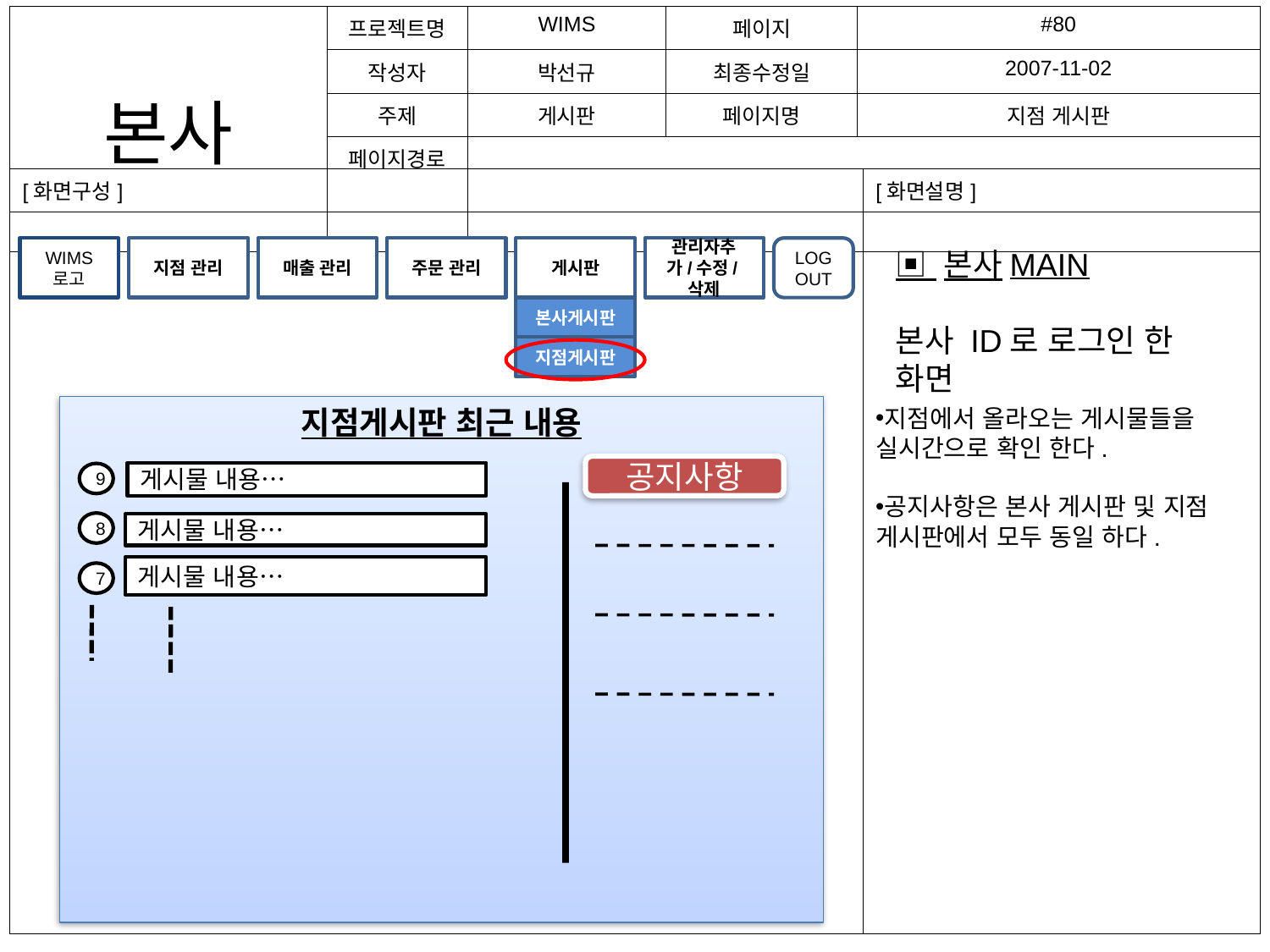

| 본사 | 프로젝트명 | WIMS | 페이지 | #80 |
| --- | --- | --- | --- | --- |
|  | 작성자 | 박선규 | 최종수정일 | 2007-11-02 |
|  | 주제 | 게시판 | 페이지명 | 지점 게시판 |
|  | 페이지경로 |  |  |  |
| [화면구성] | [화면설명] |
| --- | --- |
|  |  |
게시판
WIMS
로고
지점 관리
매출 관리
주문 관리
관리자추가/수정/삭제
LOG OUT
▣ 본사MAIN

본사 ID로 로그인 한 화면

본사게시판
지점게시판

지점게시판 최근 내용
지점에서 올라오는 게시물들을
실시간으로 확인 한다.

공지사항은 본사 게시판 및 지점 게시판에서 모두 동일 하다.

공지사항
게시물 내용…
9
8
게시물 내용…
게시물 내용…
7